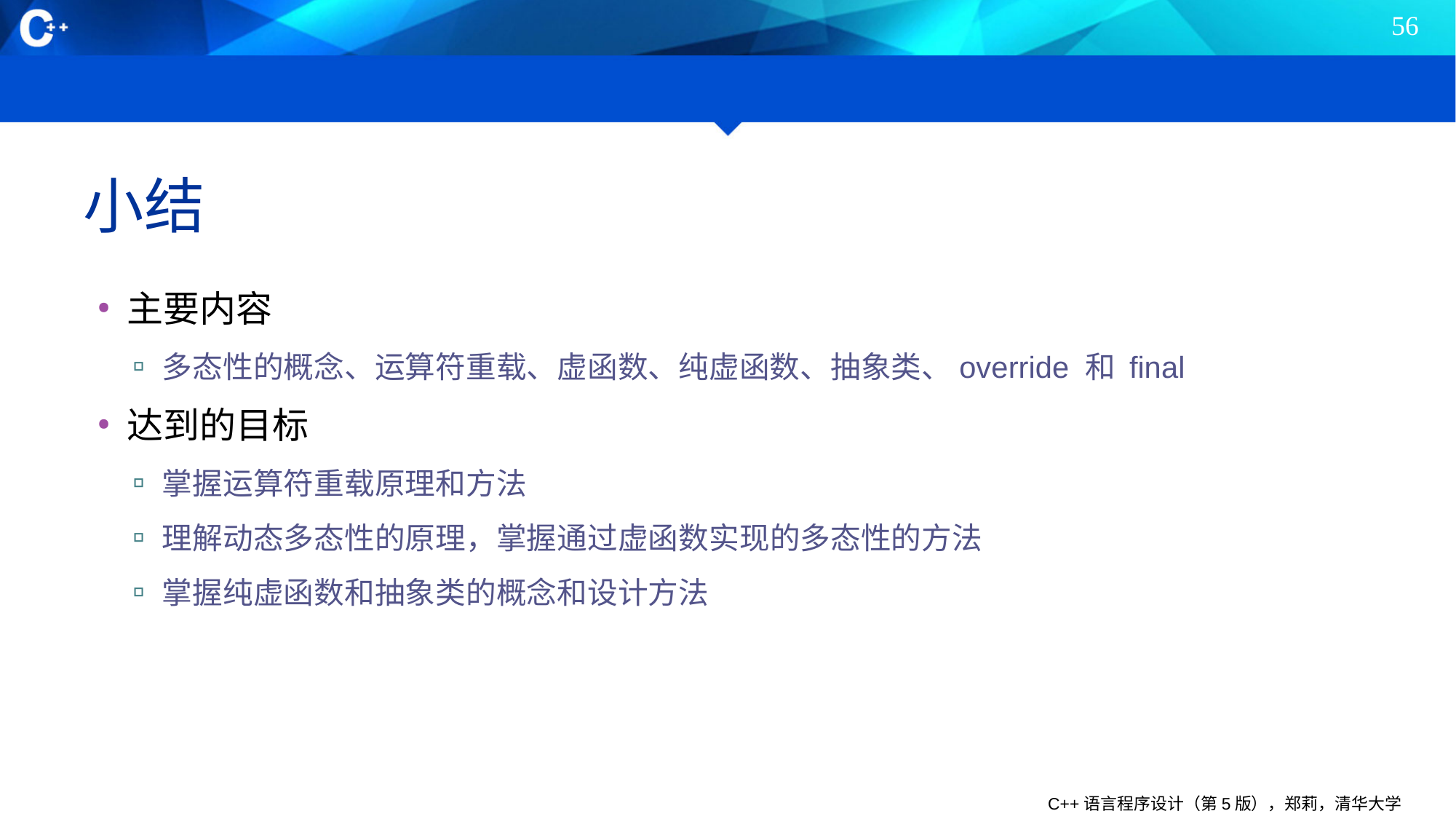

56
# 小结
主要内容
多态性的概念、运算符重载、虚函数、纯虚函数、抽象类、override 和 final
达到的目标
掌握运算符重载原理和方法
理解动态多态性的原理，掌握通过虚函数实现的多态性的方法
掌握纯虚函数和抽象类的概念和设计方法